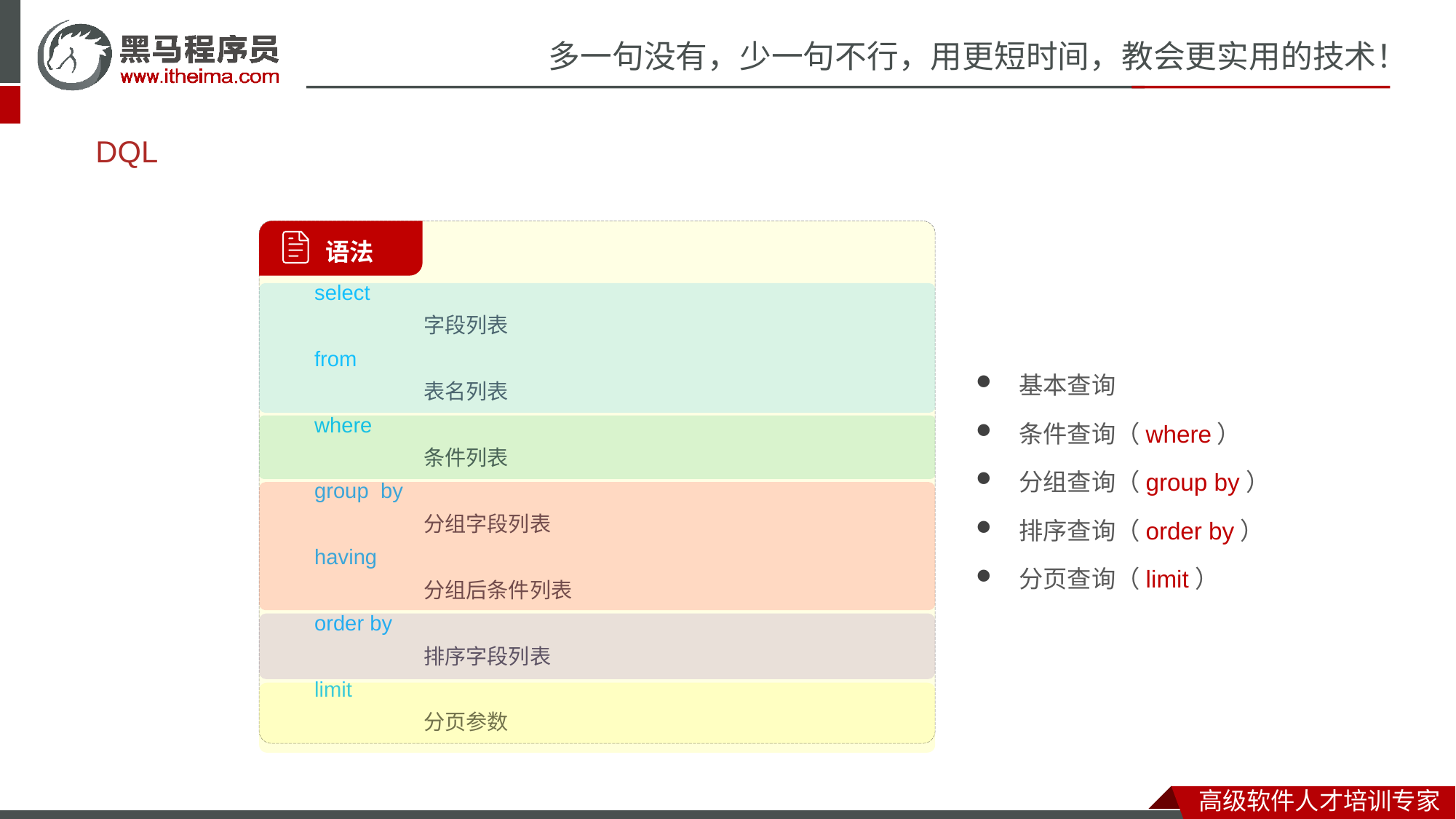

# DQL

select
	字段列表
from
	表名列表
where
	条件列表
group  by
	分组字段列表
having
	分组后条件列表
order by
	排序字段列表
limit
	分页参数
        语法

基本查询
条件查询（where）
分组查询（group by）
排序查询（order by）
分页查询（limit）